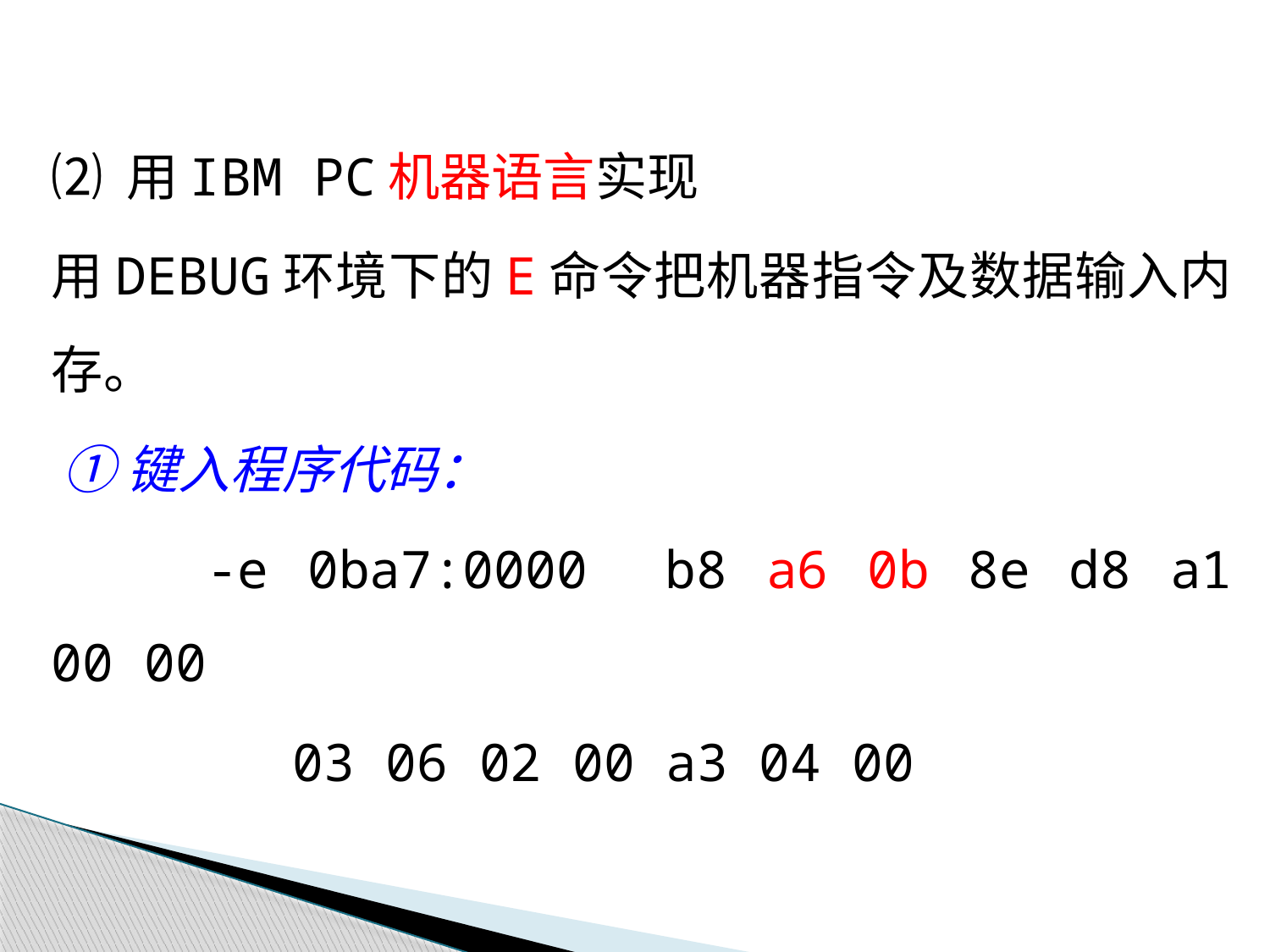

⑵ 用IBM PC机器语言实现
用DEBUG环境下的E命令把机器指令及数据输入内存。
 ①键入程序代码：
    -e 0ba7:0000  b8 a6 0b 8e d8 a1 00 00
 	    03 06 02 00 a3 04 00